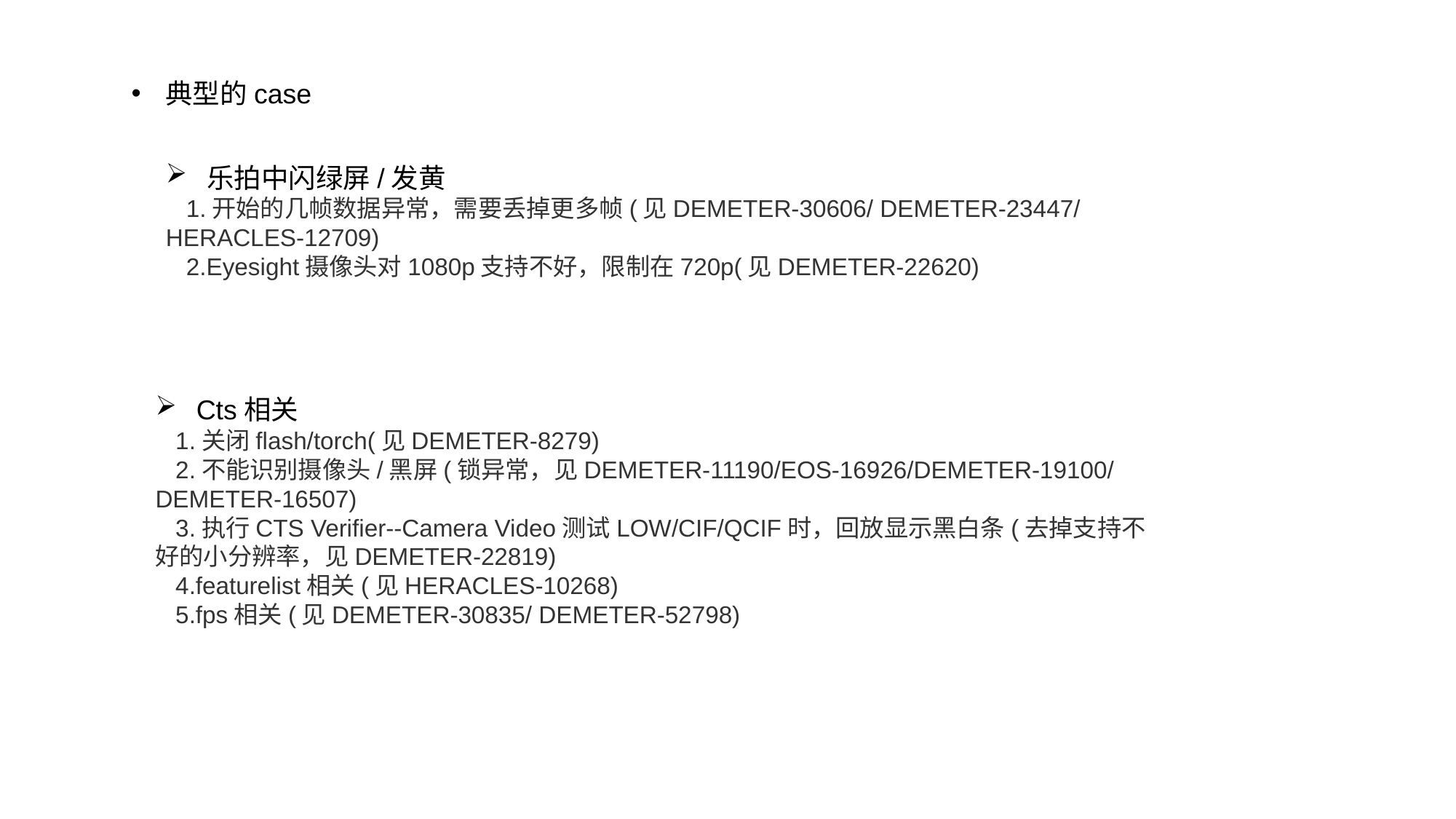

典型的case
乐拍中闪绿屏/发黄
   1.开始的几帧数据异常，需要丢掉更多帧(见DEMETER-30606/ DEMETER-23447/ HERACLES-12709)
   2.Eyesight摄像头对1080p支持不好，限制在720p(见DEMETER-22620)
Cts相关
   1.关闭flash/torch(见DEMETER-8279)
   2.不能识别摄像头/黑屏(锁异常，见DEMETER-11190/EOS-16926/DEMETER-19100/ DEMETER-16507)
   3.执行CTS Verifier--Camera Video测试LOW/CIF/QCIF时，回放显示黑白条(去掉支持不好的小分辨率，见DEMETER-22819)
   4.featurelist相关(见HERACLES-10268)
   5.fps相关(见DEMETER-30835/ DEMETER-52798)